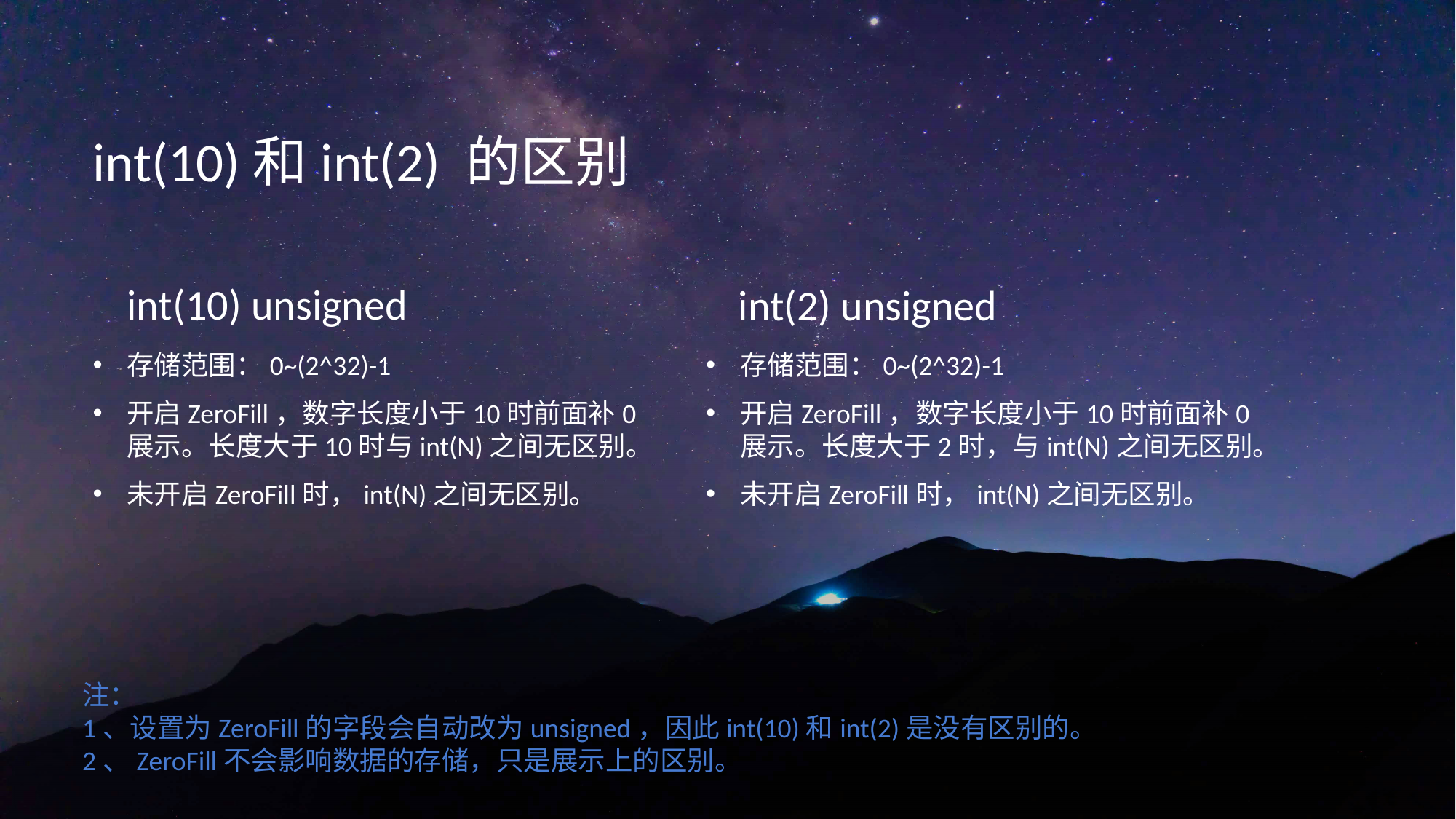

# int(10)和int(2) 的区别
int(10) unsigned
int(2) unsigned
存储范围：0~(2^32)-1
开启ZeroFill，数字长度小于10时前面补0展示。长度大于10时与int(N)之间无区别。
未开启ZeroFill时，int(N)之间无区别。
存储范围：0~(2^32)-1
开启ZeroFill，数字长度小于10时前面补0展示。长度大于2时，与int(N)之间无区别。
未开启ZeroFill时，int(N)之间无区别。

注：
1、设置为ZeroFill的字段会自动改为unsigned，因此int(10)和int(2)是没有区别的。
2、ZeroFill不会影响数据的存储，只是展示上的区别。